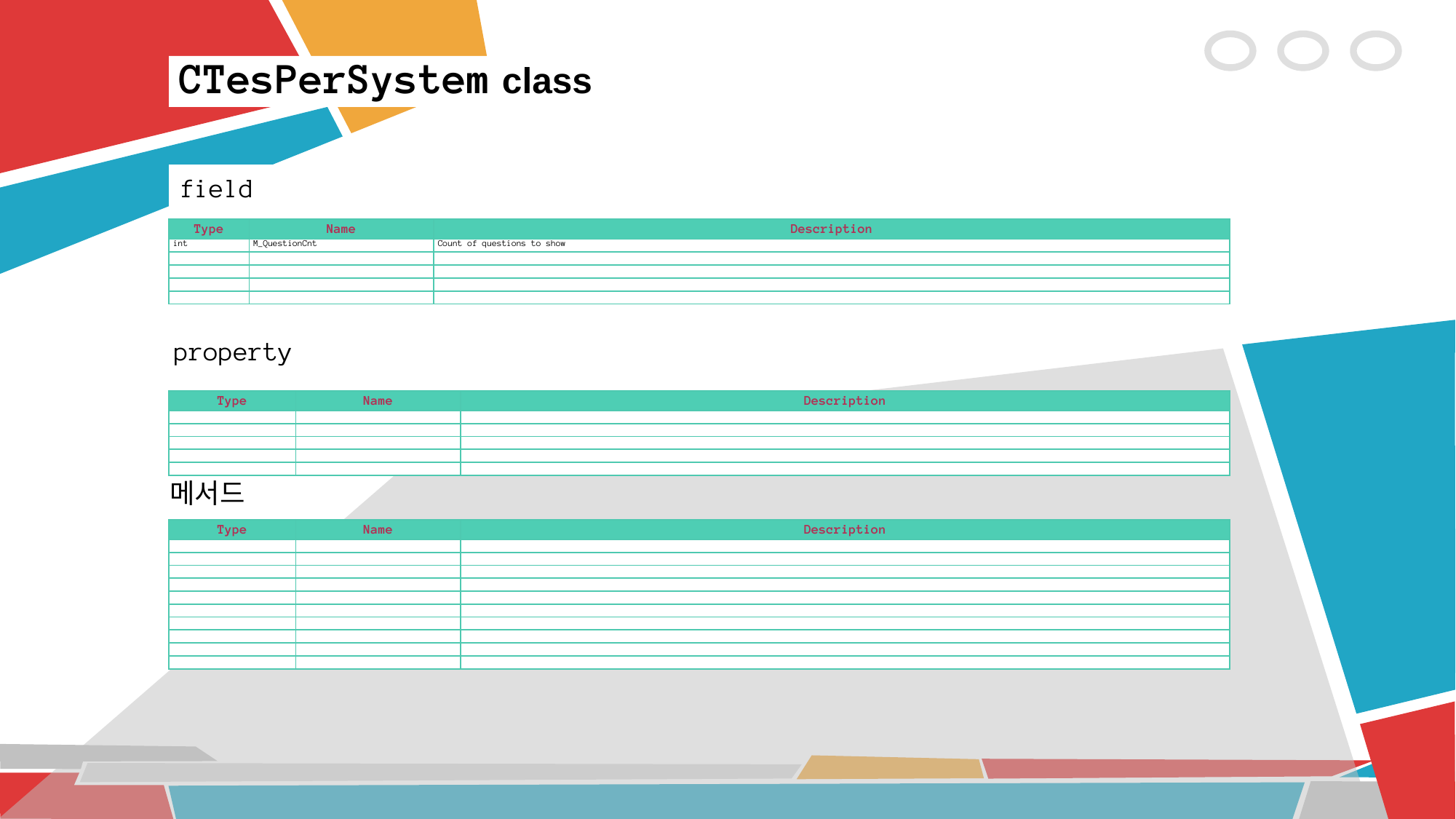

# CTesPerSystem class
field
| Type | Name | Description |
| --- | --- | --- |
| int | M\_QuestionCnt | Count of questions to show |
|  |  |  |
|  |  |  |
|  |  |  |
|  |  |  |
property
| Type | Name | Description |
| --- | --- | --- |
|  |  |  |
|  |  |  |
|  |  |  |
|  |  |  |
|  |  |  |
메서드
| Type | Name | Description |
| --- | --- | --- |
|  |  |  |
|  |  |  |
|  |  |  |
|  |  |  |
|  |  |  |
|  |  |  |
|  |  |  |
|  |  |  |
|  |  |  |
|  |  |  |